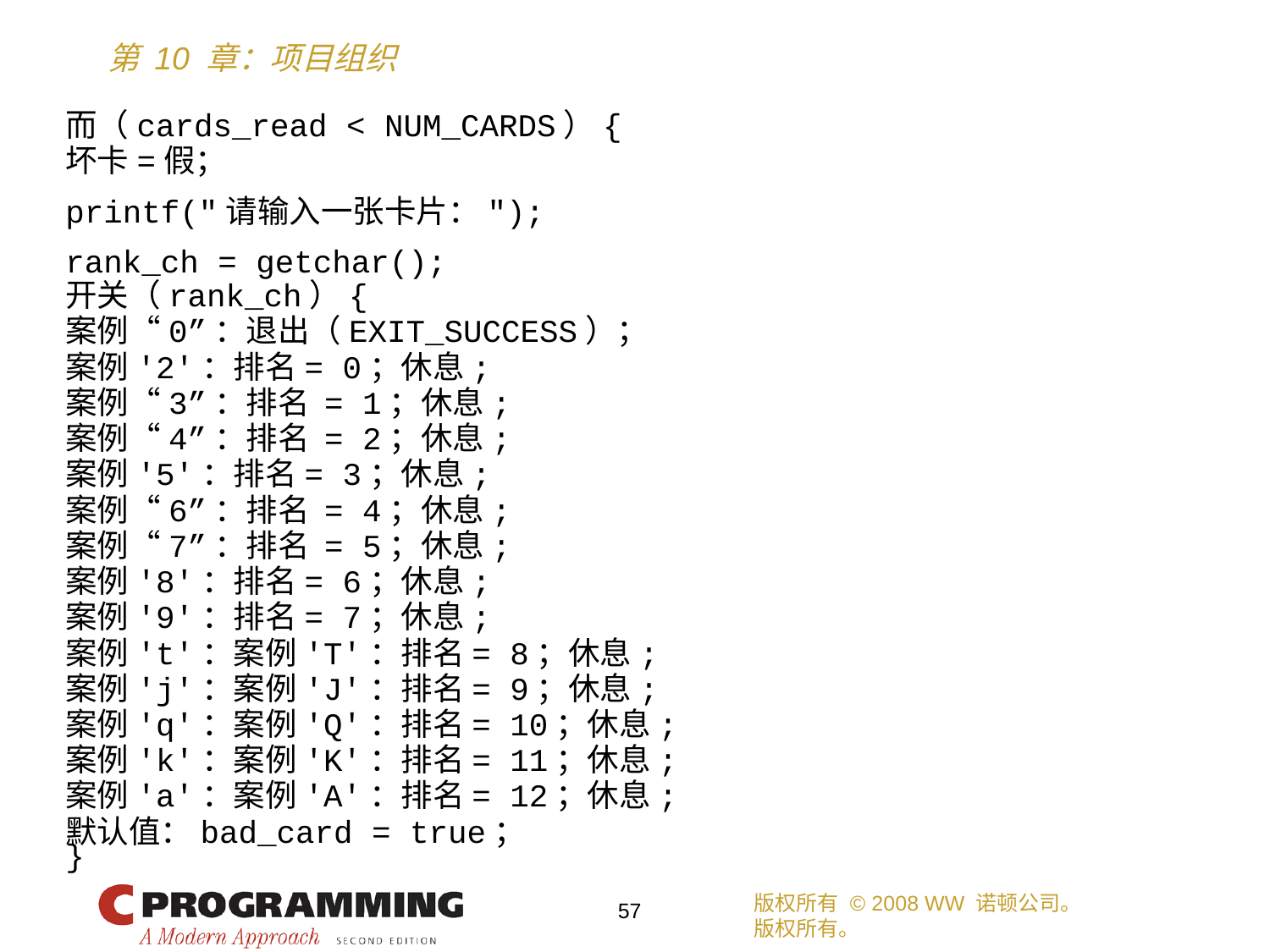

而（cards_read < NUM_CARDS）{
坏卡=假；

printf("请输入一张卡片：");

rank_ch = getchar();
开关（rank_ch）{
案例“0”：退出（EXIT_SUCCESS）；
案例'2'：排名= 0；休息;
案例“3”：排名 = 1；休息;
案例“4”：排名 = 2；休息;
案例'5'：排名= 3；休息;
案例“6”：排名 = 4；休息;
案例“7”：排名 = 5；休息;
案例'8'：排名= 6；休息;
案例'9'：排名= 7；休息;
案例't'：案例'T'：排名= 8；休息;
案例'j'：案例'J'：排名= 9；休息;
案例'q'：案例'Q'：排名= 10；休息;
案例'k'：案例'K'：排名= 11；休息;
案例'a'：案例'A'：排名= 12；休息;
默认值：bad_card = true；
}
版权所有 © 2008 WW 诺顿公司。
版权所有。
57